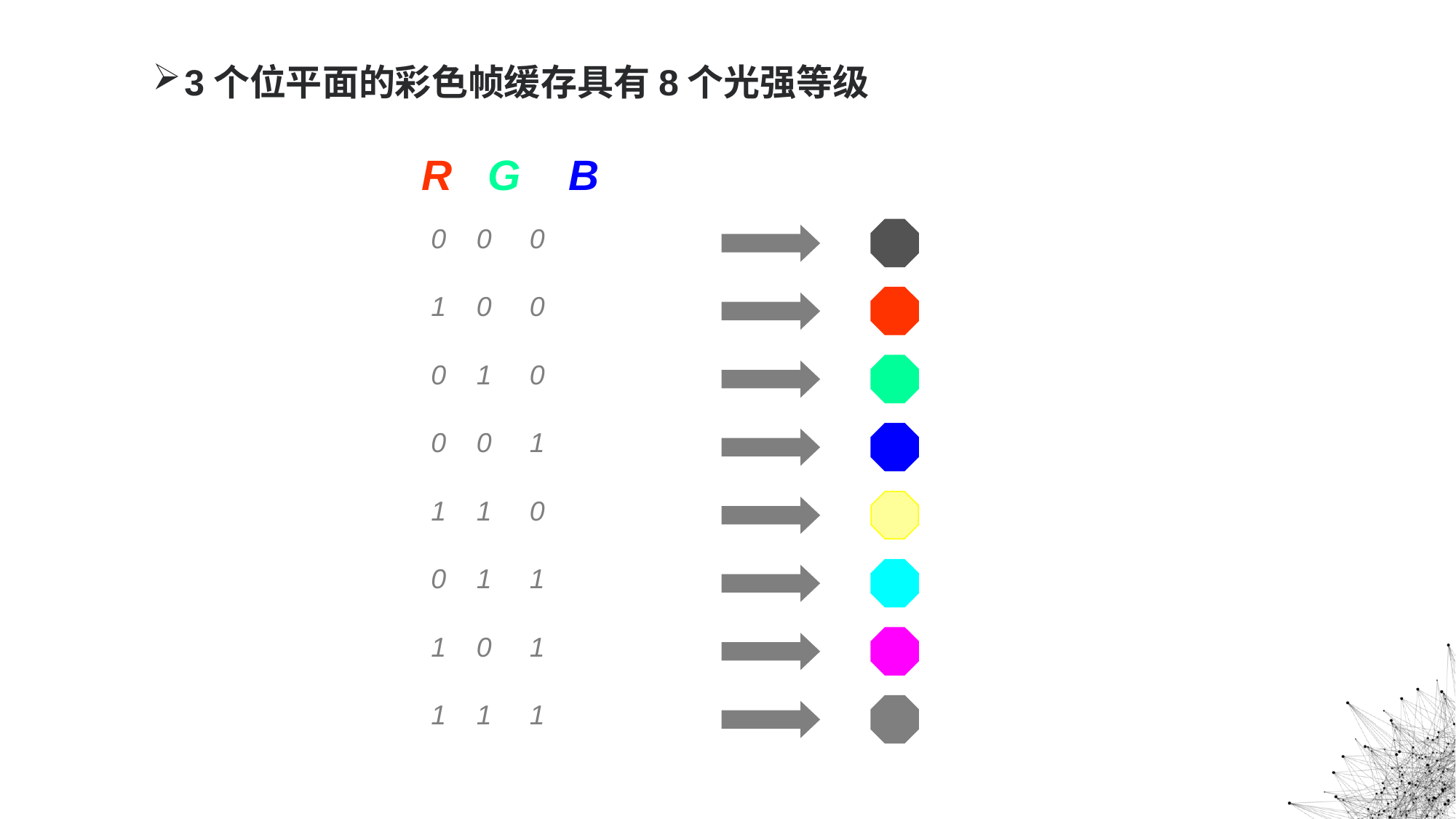

3个位平面的彩色帧缓存具有8个光强等级
R   G    B
 0    0     0

 1    0     0

 0    1     0

 0    0     1

 1    1     0

 0    1     1

 1    0     1

 1    1     1